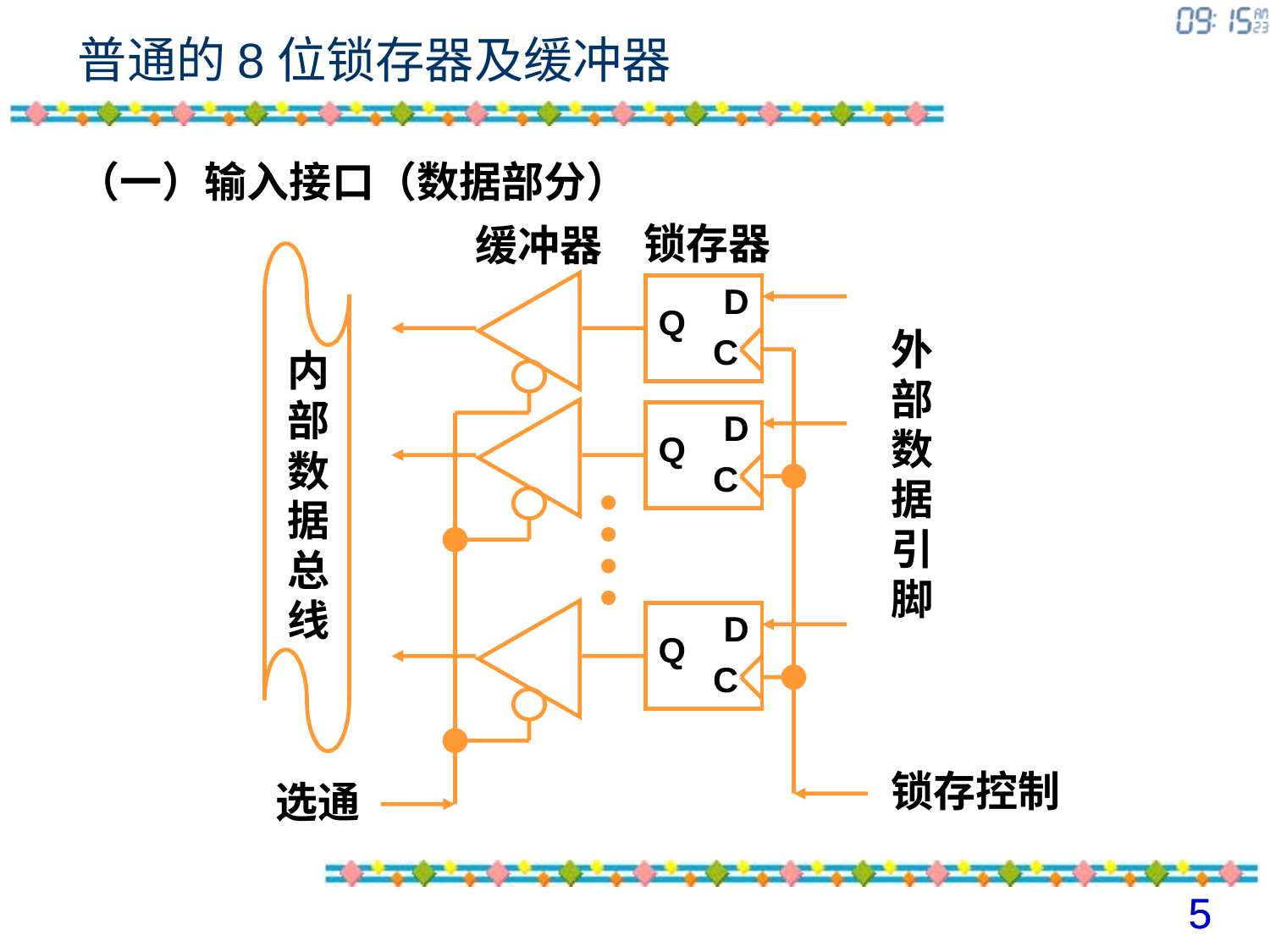

# 普通的8位锁存器及缓冲器
（一）输入接口（数据部分）
锁存器
缓冲器

内
部
数
据
总
线

D
Q
外
部
数
据
引
脚
C

D

Q
C

D
Q
C

锁存控制
选通